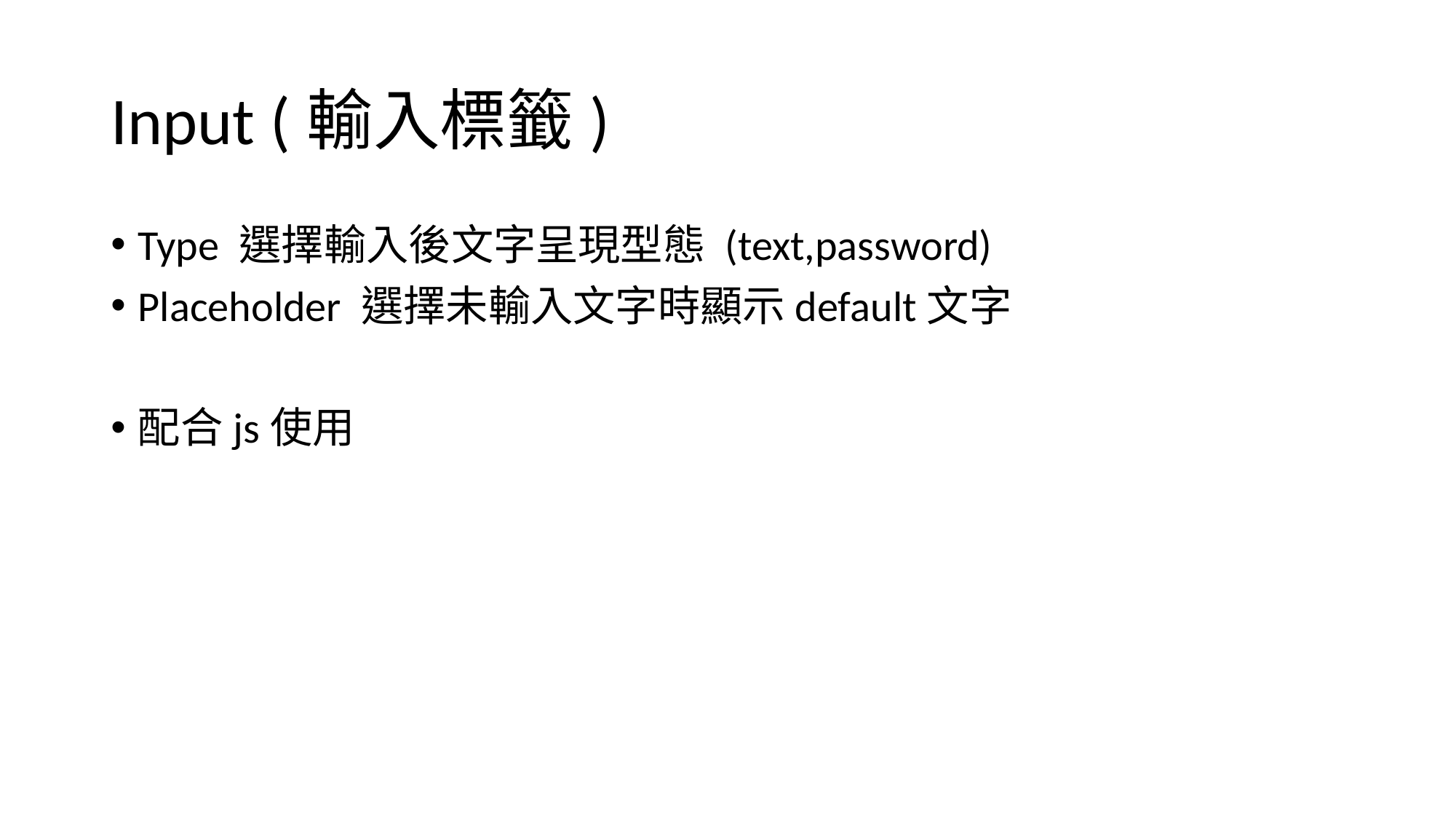

# Input (輸入標籤)
Type 選擇輸入後文字呈現型態 (text,password)
Placeholder 選擇未輸入文字時顯示default文字

配合js使用